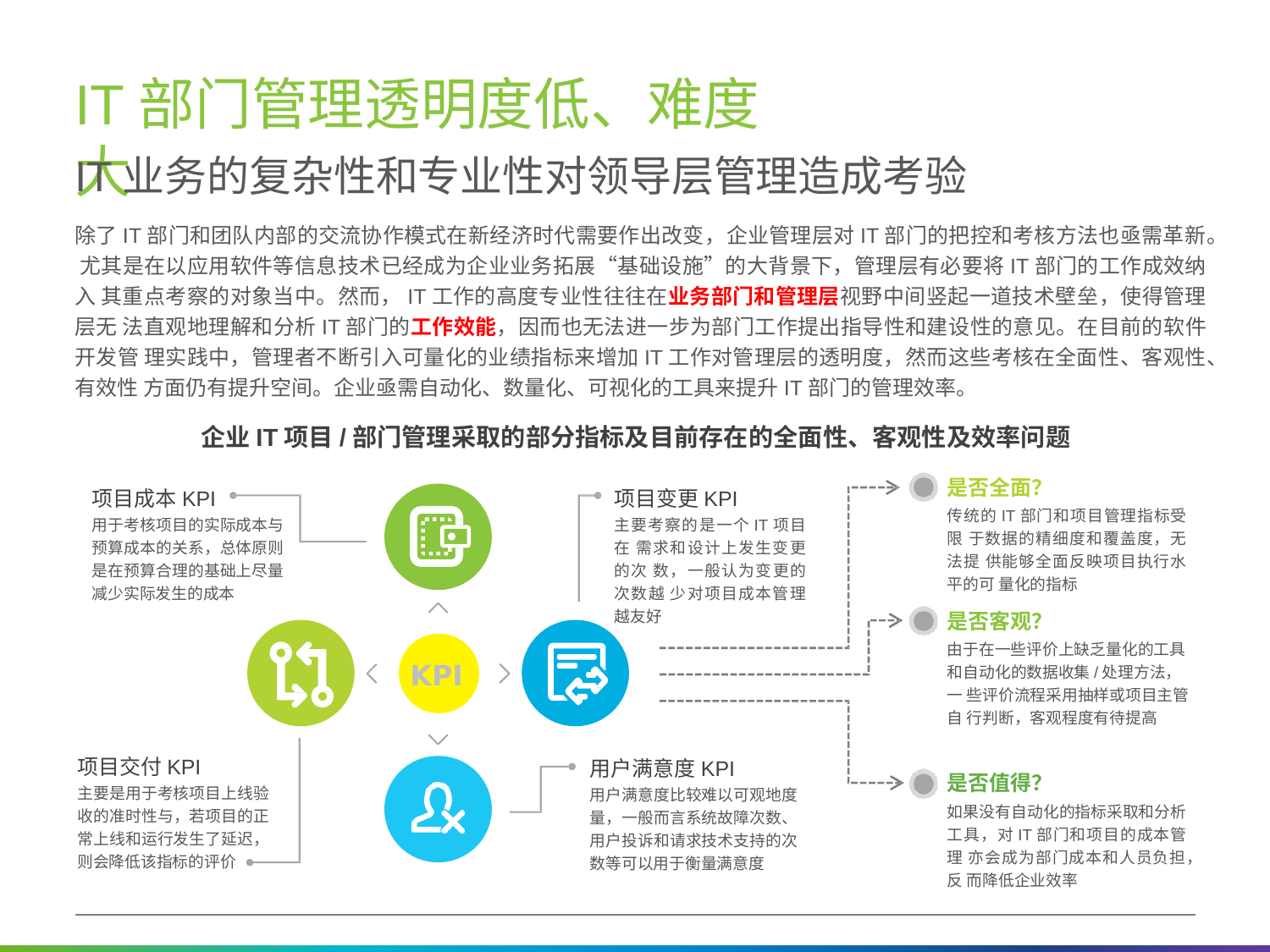

# IT部门管理透明度低、难度大
IT业务的复杂性和专业性对领导层管理造成考验
除了IT部门和团队内部的交流协作模式在新经济时代需要作出改变，企业管理层对IT部门的把控和考核方法也亟需革新。 尤其是在以应用软件等信息技术已经成为企业业务拓展“基础设施”的大背景下，管理层有必要将IT部门的工作成效纳入 其重点考察的对象当中。然而，IT工作的高度专业性往往在业务部门和管理层视野中间竖起一道技术壁垒，使得管理层无 法直观地理解和分析IT部门的工作效能，因而也无法进一步为部门工作提出指导性和建设性的意见。在目前的软件开发管 理实践中，管理者不断引入可量化的业绩指标来增加IT工作对管理层的透明度，然而这些考核在全面性、客观性、有效性 方面仍有提升空间。企业亟需自动化、数量化、可视化的工具来提升IT部门的管理效率。
企业IT项目/部门管理采取的部分指标及目前存在的全面性、客观性及效率问题
是否全面？
传统的IT部门和项目管理指标受限 于数据的精细度和覆盖度，无法提 供能够全面反映项目执行水平的可 量化的指标
是否客观？
由于在一些评价上缺乏量化的工具 和自动化的数据收集/处理方法，一 些评价流程采用抽样或项目主管自 行判断，客观程度有待提高

项目成本KPI
用于考核项目的实际成本与 预算成本的关系，总体原则 是在预算合理的基础上尽量 减少实际发生的成本
项目变更KPI
主要考察的是一个IT项目在 需求和设计上发生变更的次 数，一般认为变更的次数越 少对项目成本管理越友好

KPI

项目交付KPI
主要是用于考核项目上线验 收的准时性与，若项目的正 常上线和运行发生了延迟， 则会降低该指标的评价

用户满意度KPI
用户满意度比较难以可观地度 量，一般而言系统故障次数、 用户投诉和请求技术支持的次 数等可以用于衡量满意度

是否值得？
如果没有自动化的指标采取和分析 工具，对IT部门和项目的成本管理 亦会成为部门成本和人员负担，反 而降低企业效率

11